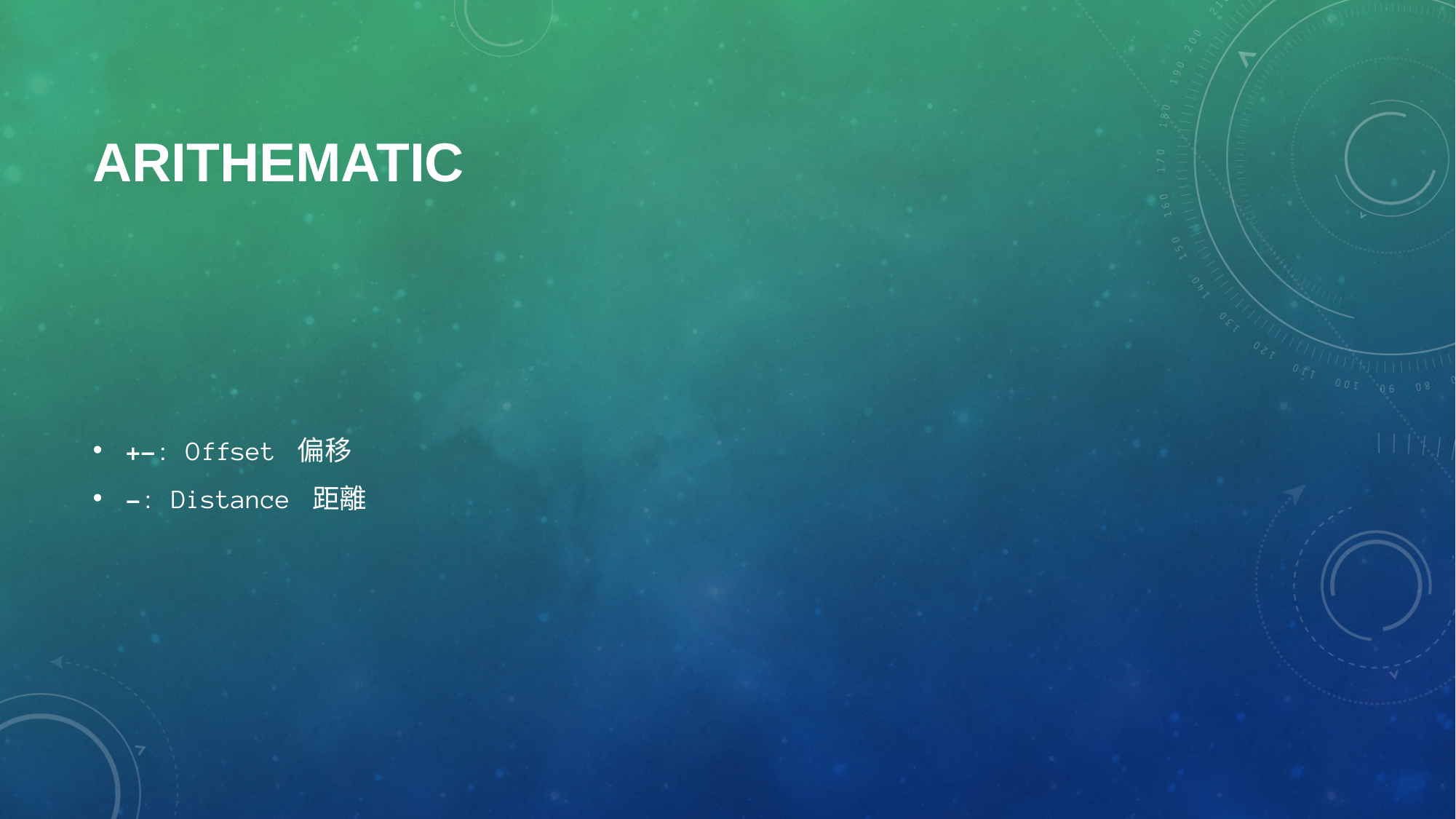

# Arithematic
+-: Offset 偏移
-: Distance 距離